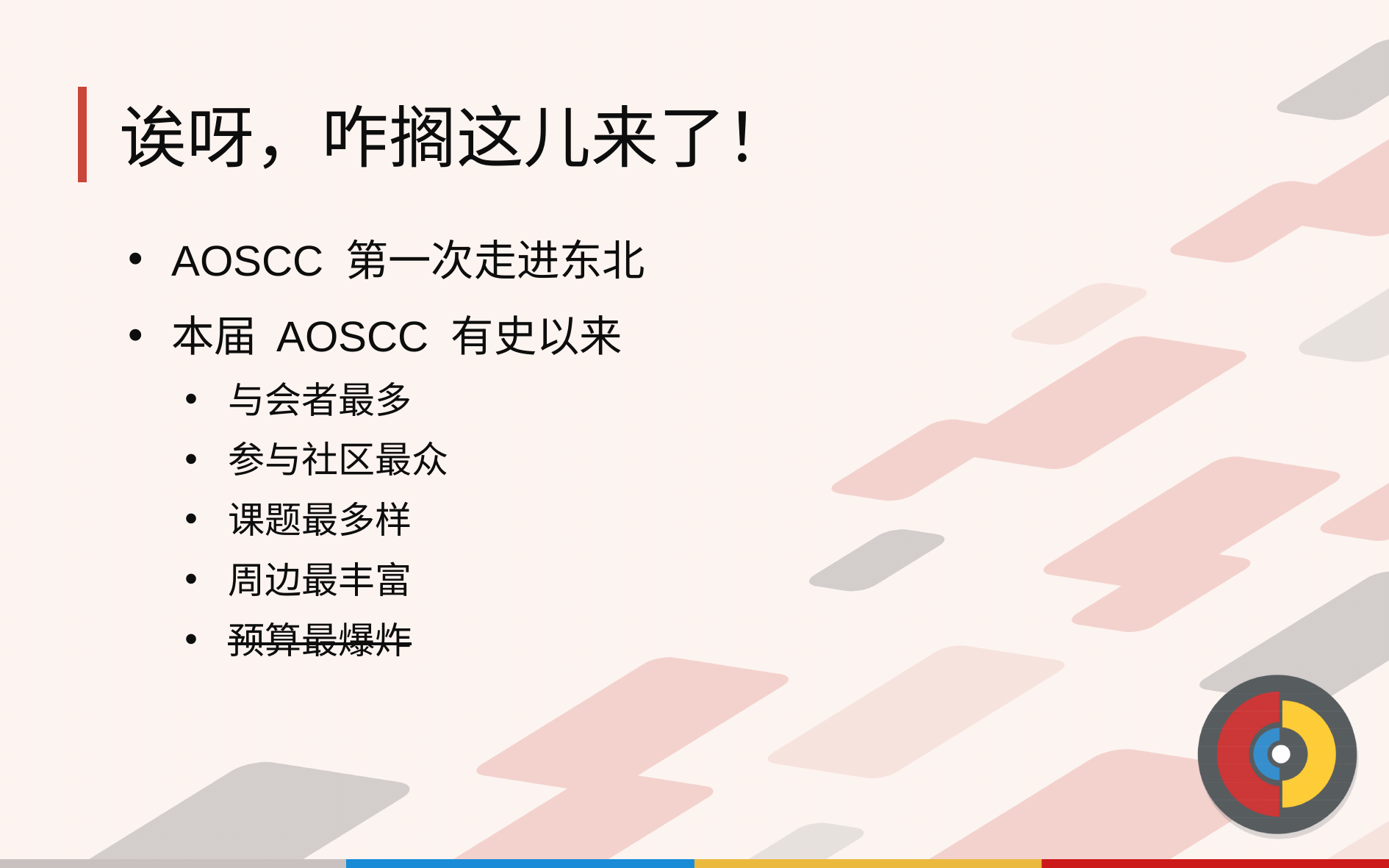

# 诶呀，咋搁这儿来了！
AOSCC 第一次走进东北
本届 AOSCC 有史以来
与会者最多
参与社区最众
课题最多样
周边最丰富
预算最爆炸